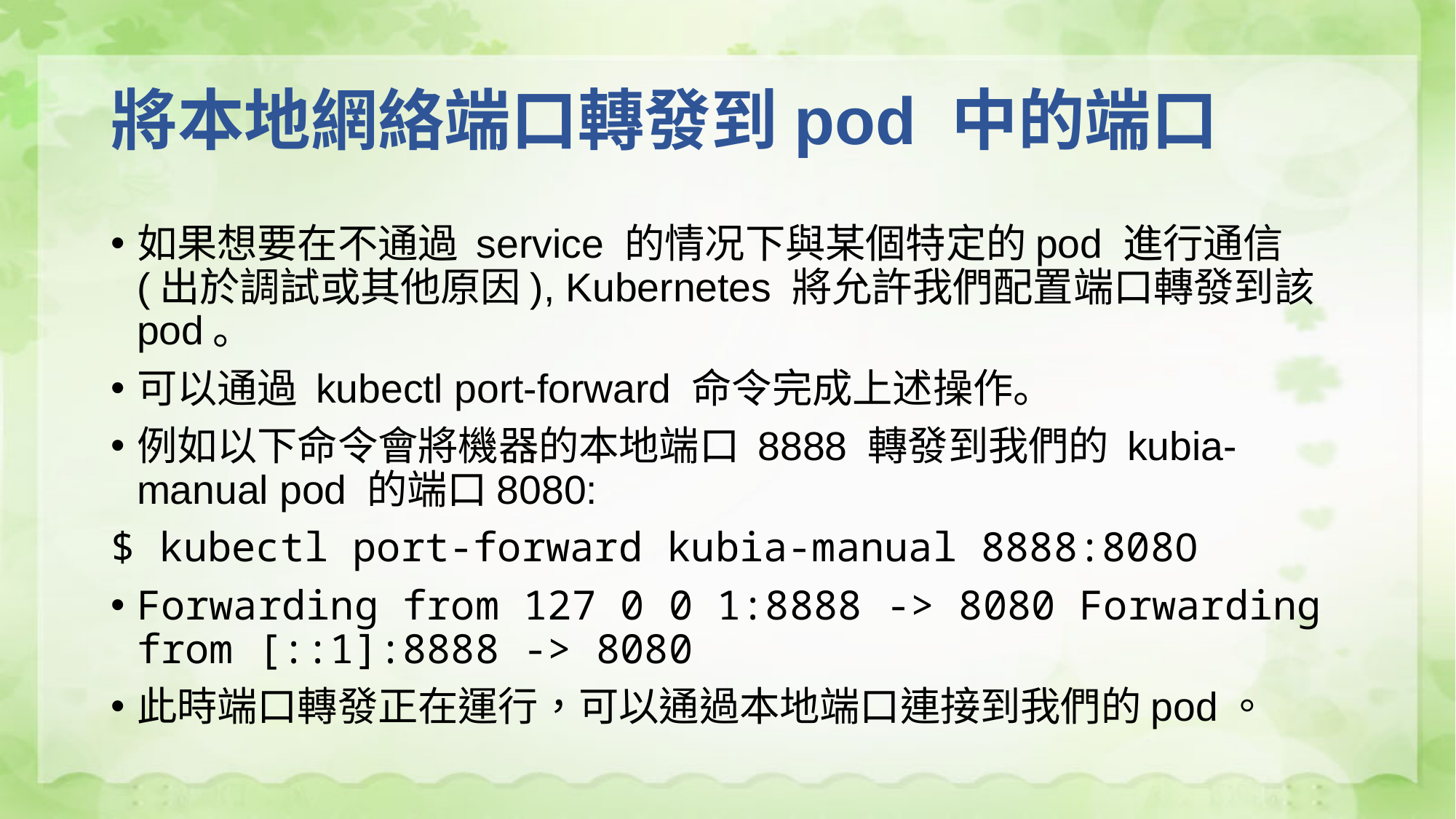

# 將本地網絡端口轉發到pod 中的端口
如果想要在不通過 service 的情况下與某個特定的pod 進行通信(出於調試或其他原因), Kubernetes 將允許我們配置端口轉發到該pod。
可以通過 kubectl port-forward 命令完成上述操作。
例如以下命令會將機器的本地端口 8888 轉發到我們的 kubia-manual pod 的端口8080:
$ kubectl port-forward kubia-manual 8888:8080
Forwarding from 127 0 0 1:8888 -> 8080 Forwarding from [::1]:8888 -> 8080
此時端口轉發正在運行，可以通過本地端口連接到我們的pod。